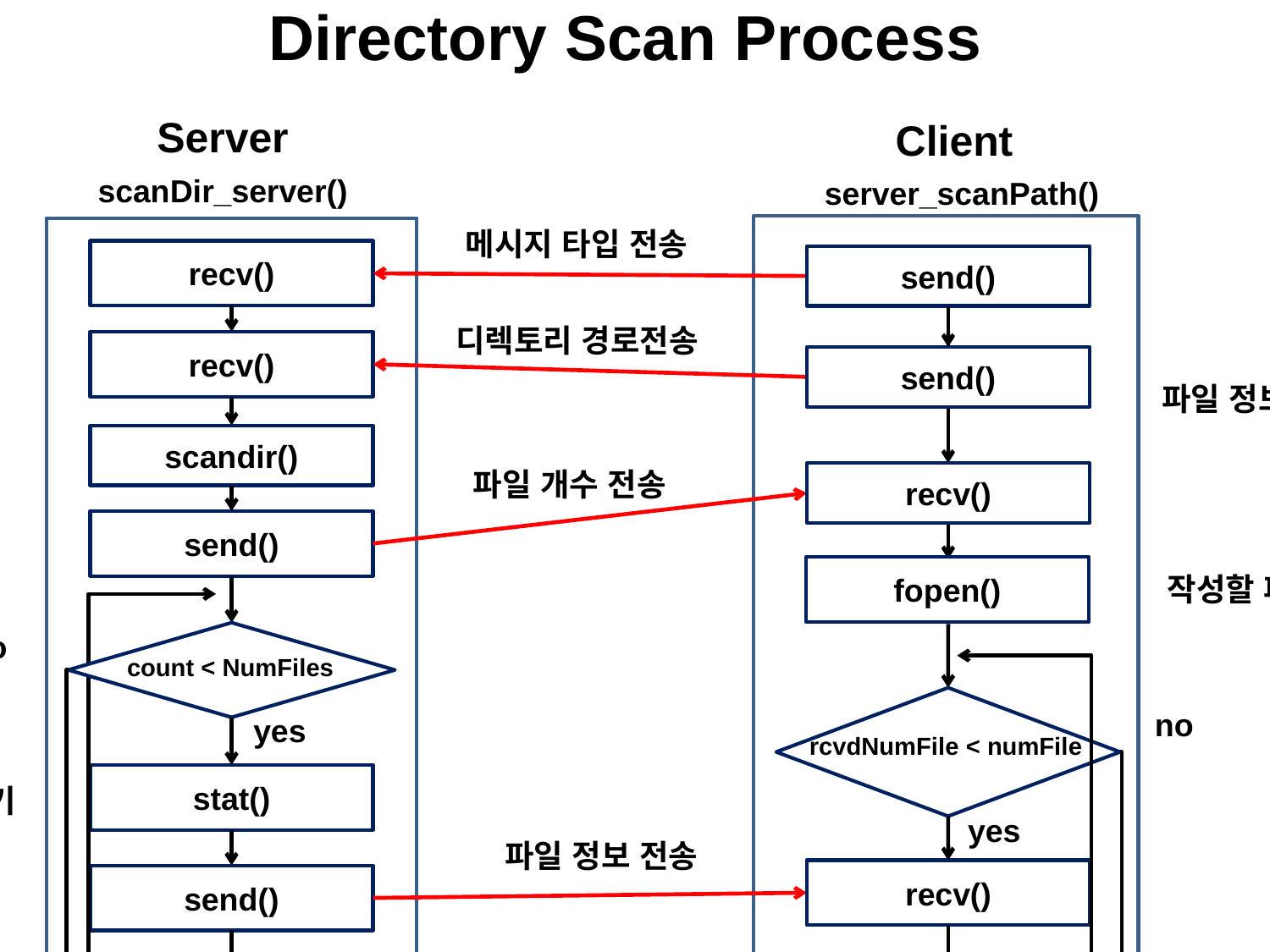

Directory Scan Process
Server
Client
scanDir_server()
server_scanPath()

메시지 타입 전송

recv()
send()
send()
파일 정보 획득
recv()
fopen()
작성할 파일 열기

no
rcvdNumFile < numFile
yes
recv()
printf()
파일 정보 출력
send()
파일 닫기
디렉토리 경로전송
recv()
scandir()
해당 경로의 디렉토리/파일 스캔
파일 개수 전송
send()
no

count < NumFiles
yes
stat()
파일 정보 읽기
파일 정보 전송
send()
count++
읽은 파일 개수 증가
FileAck 전송
recv()
FileAck 수신